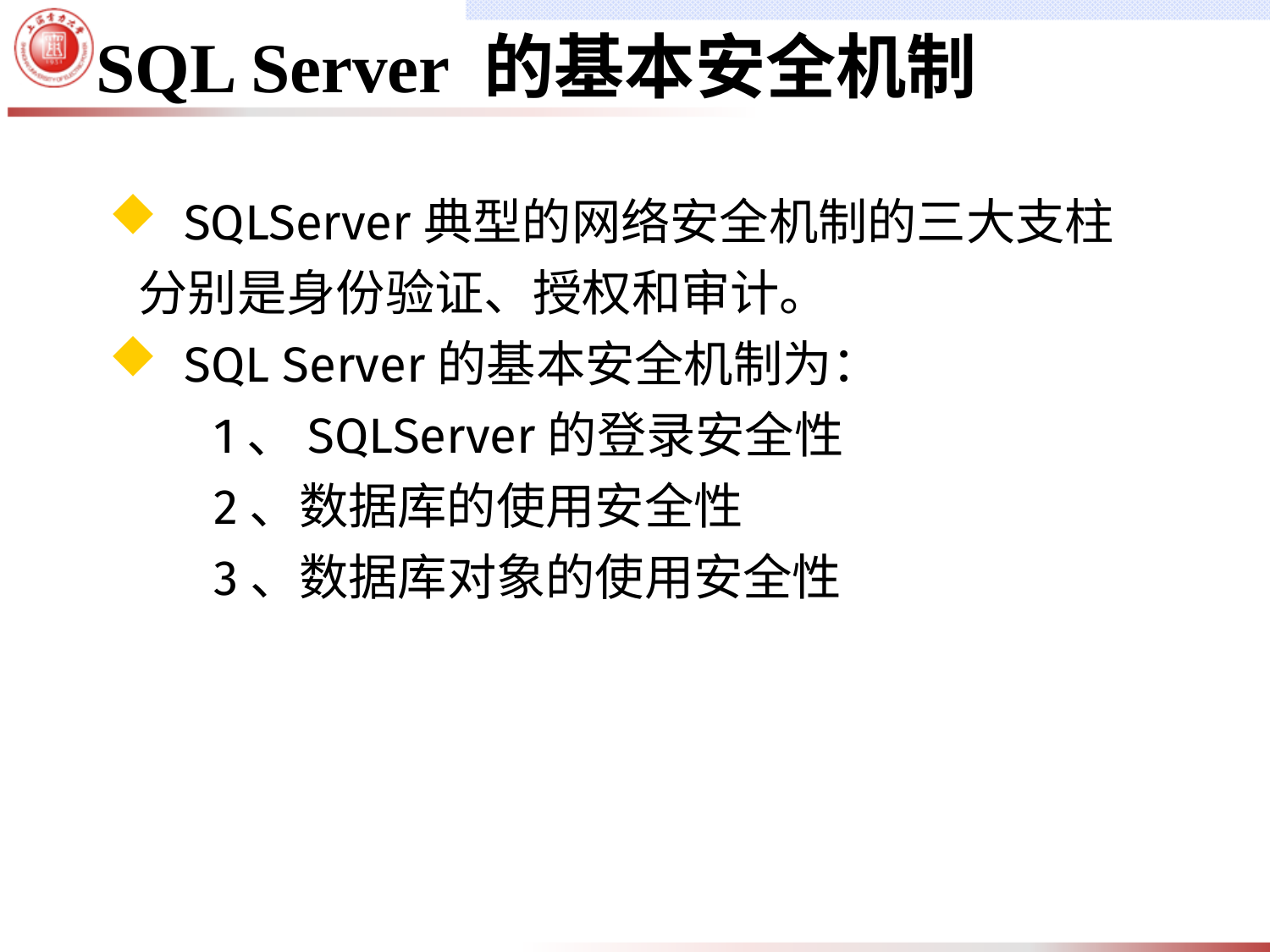

SQL Server 的基本安全机制
  SQLServer典型的网络安全机制的三大支柱分别是身份验证、授权和审计。
  SQL Server的基本安全机制为：
        1、SQLServer的登录安全性
        2、数据库的使用安全性
        3、数据库对象的使用安全性